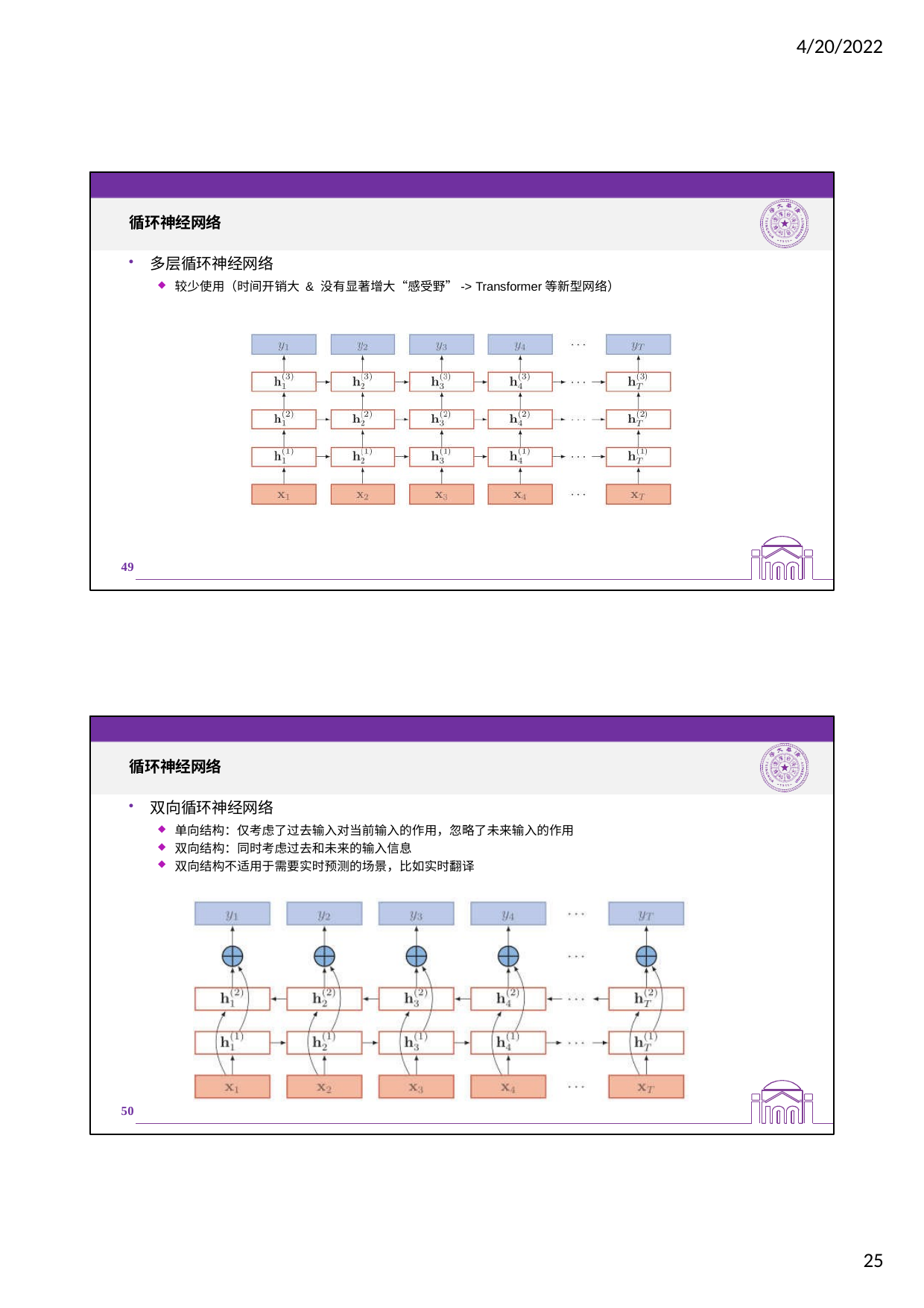

4/20/2022

循环神经网络

多层循环神经网络
较少使用（时间开销大& 没有显著增大“感受野”-> Transformer等新型网络）

49

循环神经网络

双向循环神经网络
单向结构：仅考虑了过去输入对当前输入的作用，忽略了未来输入的作用
双向结构：同时考虑过去和未来的输入信息
双向结构不适用于需要实时预测的场景，比如实时翻译

50

25